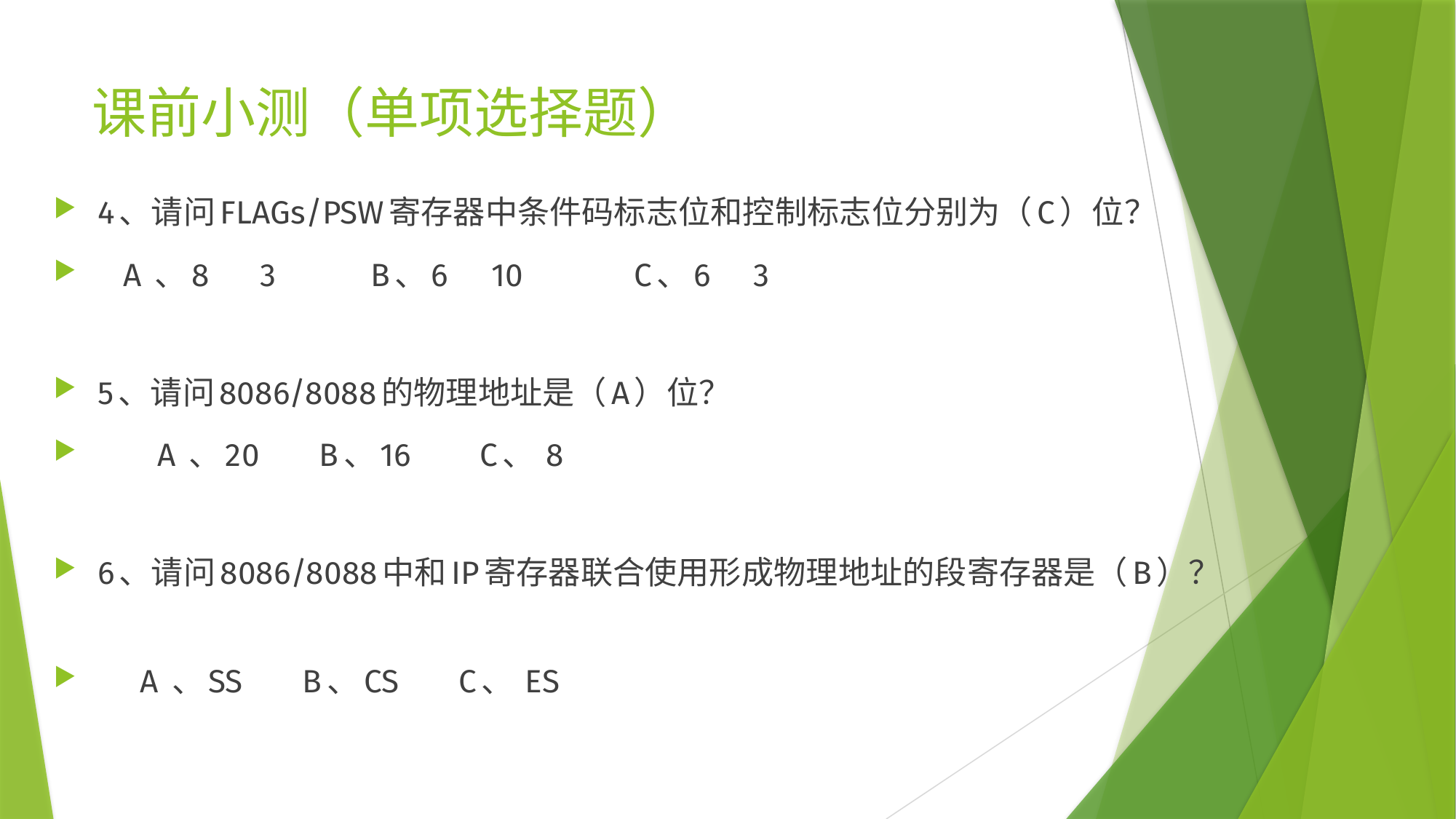

# 课前小测（单项选择题）
4、请问FLAGs/PSW寄存器中条件码标志位和控制标志位分别为（C）位？
   A 、8      3           B、6     10             C、6     3

5、请问8086/8088的物理地址是（A）位？
       A 、20       B、16        C、 8

6、请问8086/8088中和IP寄存器联合使用形成物理地址的段寄存器是（B）？
     A 、SS       B、CS       C、 ES